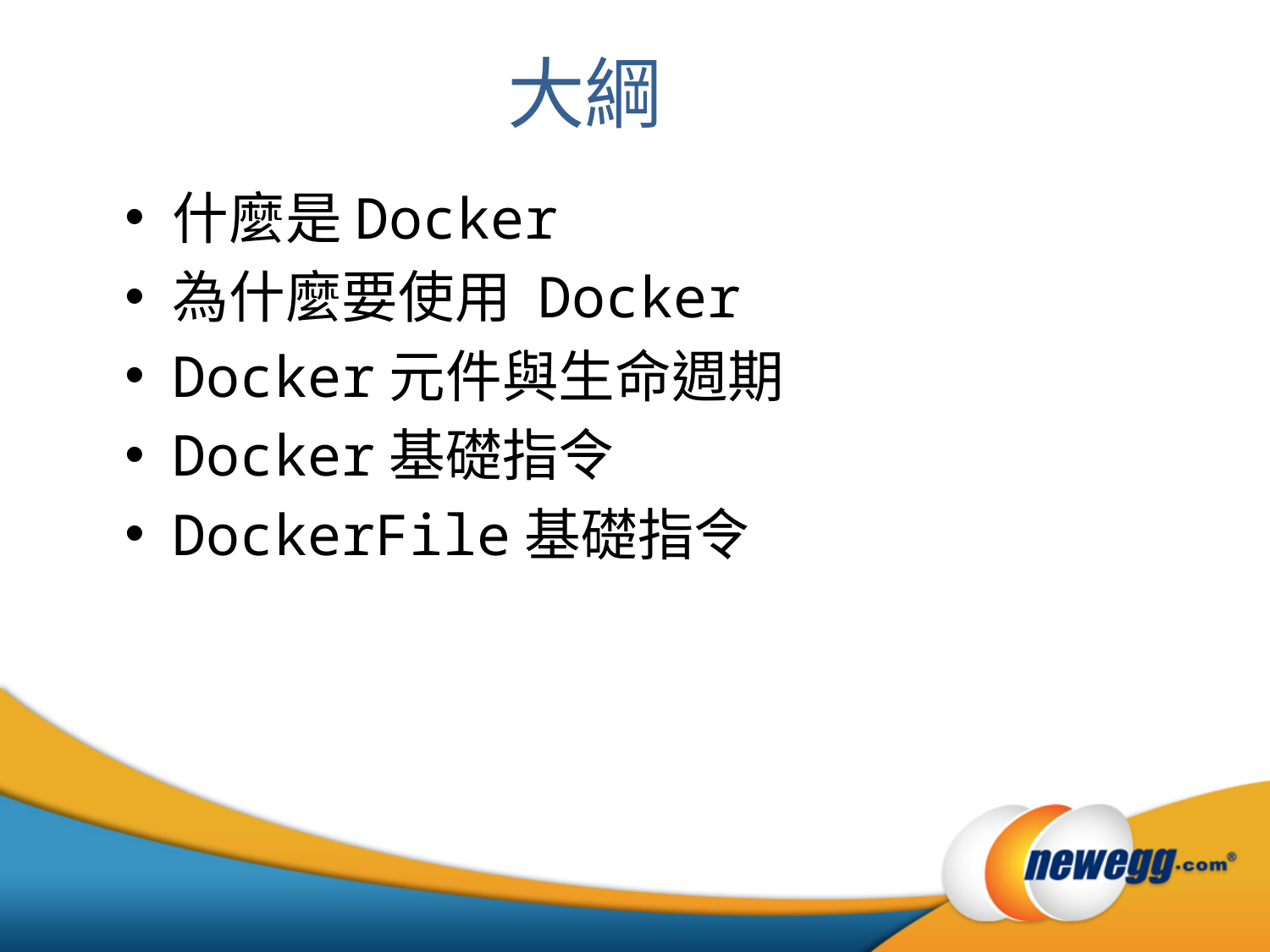

# 大綱
什麼是Docker
為什麼要使用 Docker
Docker元件與生命週期
Docker基礎指令
DockerFile基礎指令